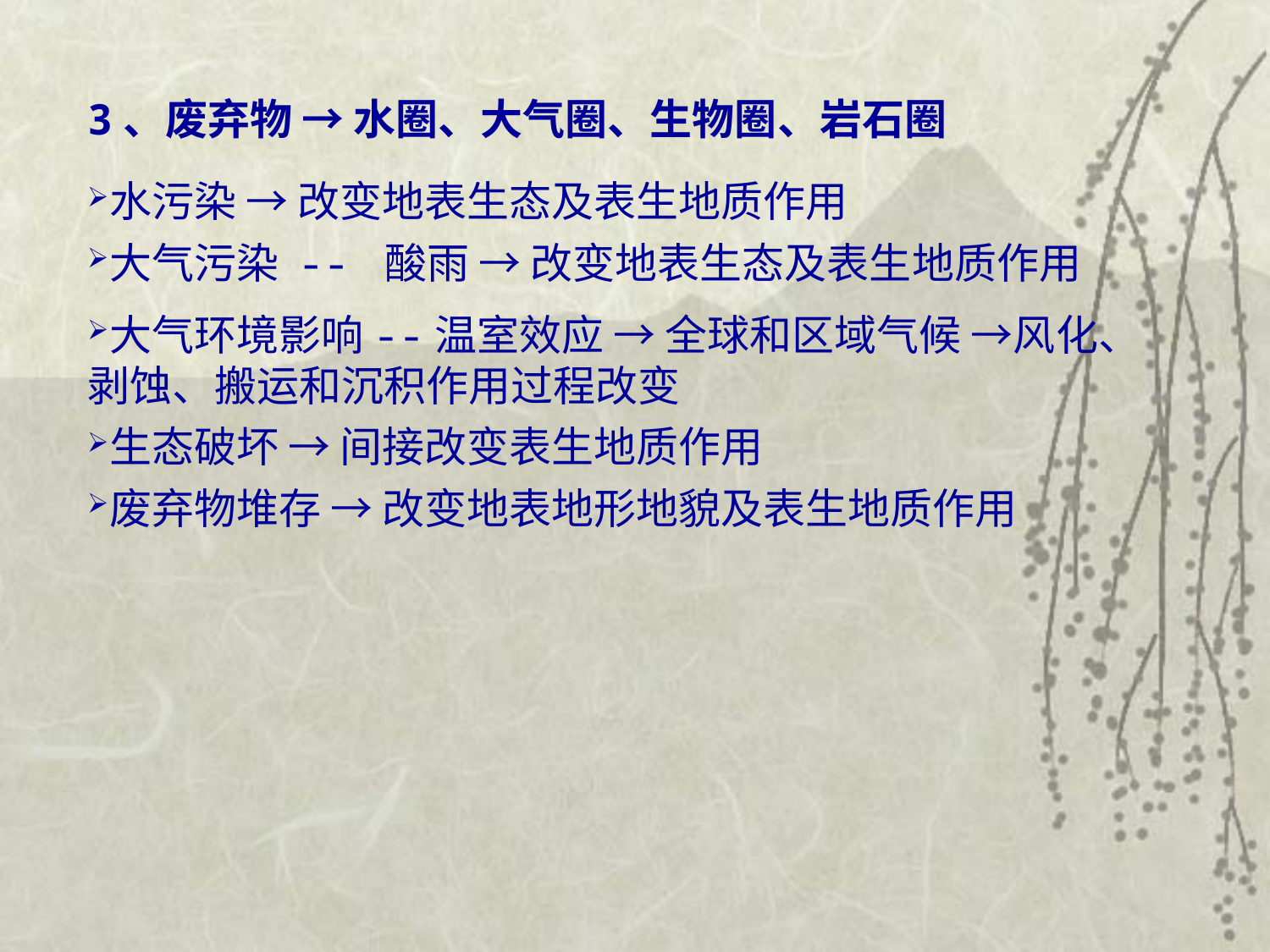

3、废弃物 → 水圈、大气圈、生物圈、岩石圈
水污染 → 改变地表生态及表生地质作用
大气污染 -- 酸雨 → 改变地表生态及表生地质作用
大气环境影响--温室效应 → 全球和区域气候 →风化、剥蚀、搬运和沉积作用过程改变
生态破坏 → 间接改变表生地质作用
废弃物堆存 → 改变地表地形地貌及表生地质作用